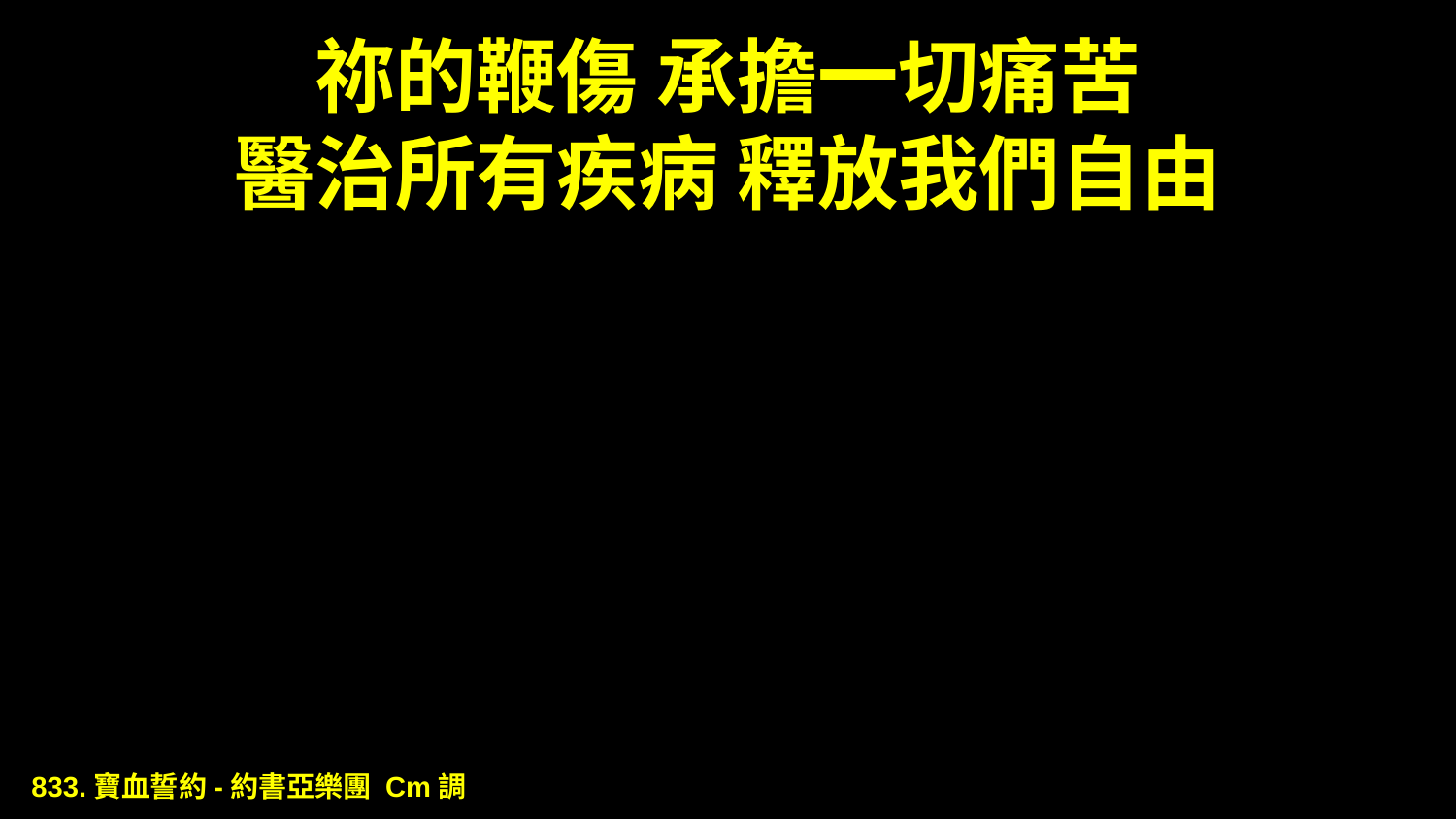

# 祢的鞭傷 承擔一切痛苦 醫治所有疾病 釋放我們自由
833.寶血誓約-約書亞樂團 Cm調